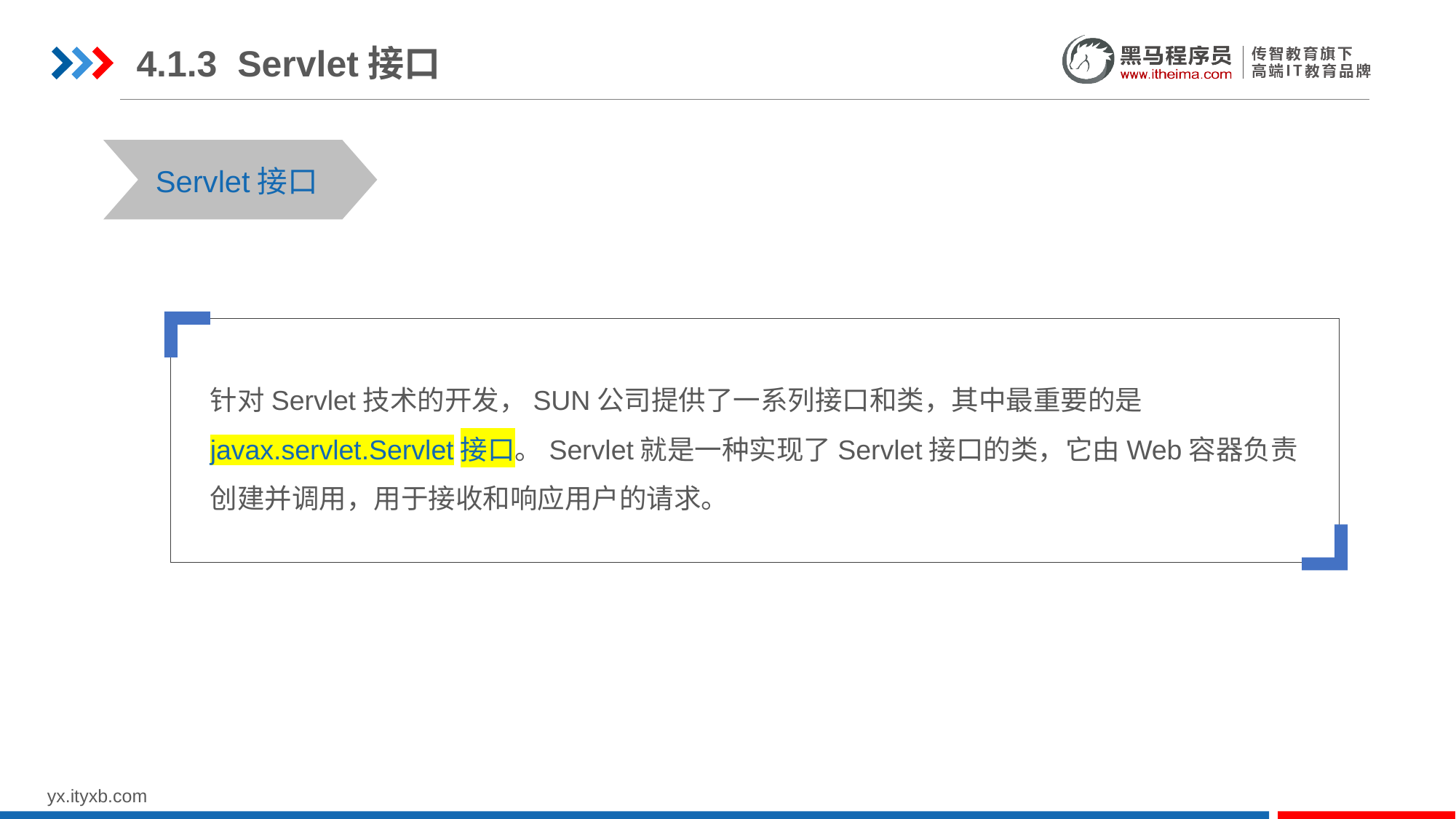

4.1.3  Servlet接口

Servlet接口

针对Servlet技术的开发，SUN公司提供了一系列接口和类，其中最重要的是javax.servlet.Servlet接口。Servlet就是一种实现了Servlet接口的类，它由Web容器负责创建并调用，用于接收和响应用户的请求。